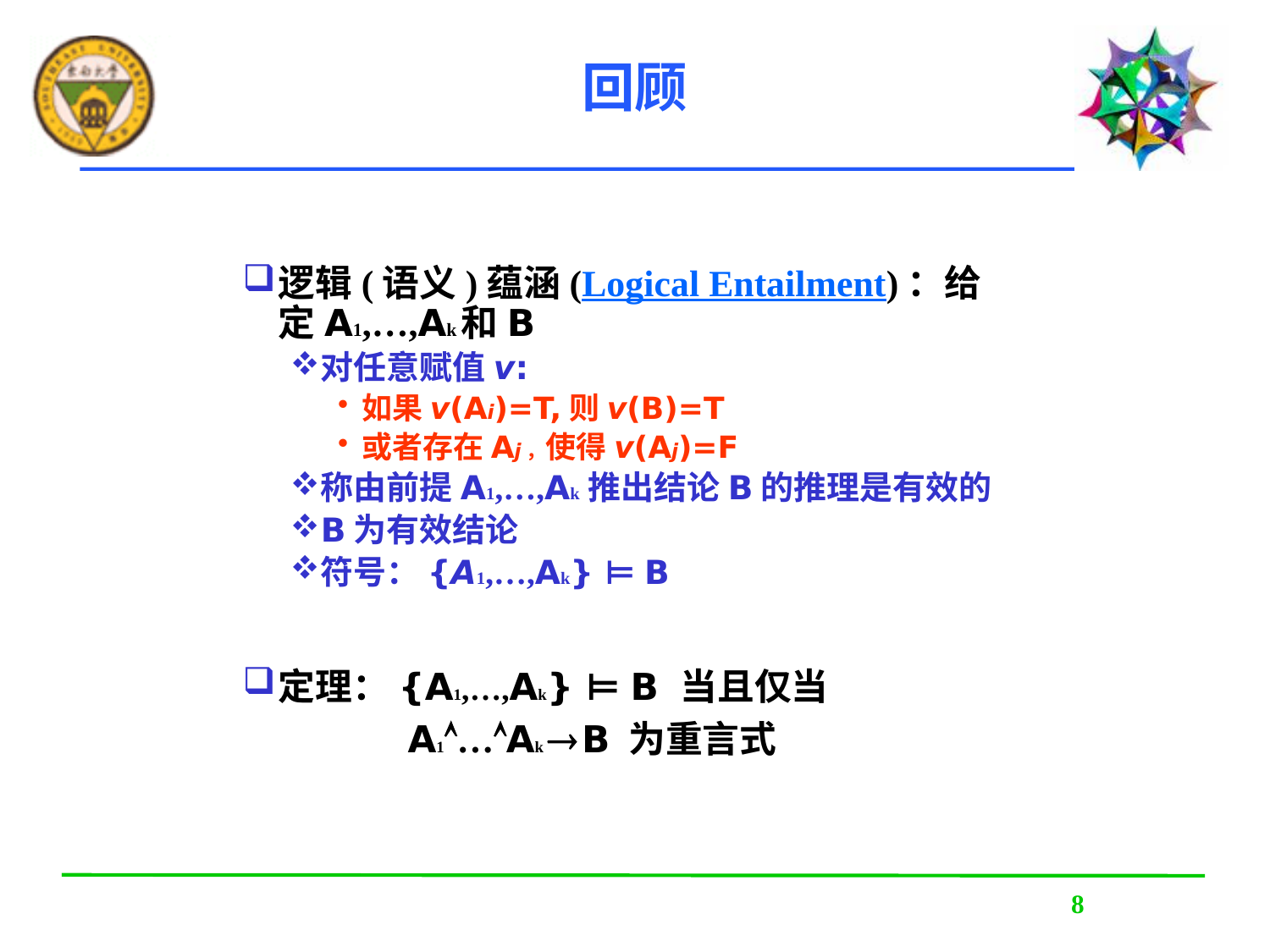

# 回顾
逻辑(语义)蕴涵(Logical Entailment)：给定A1,…,Ak和B
对任意赋值v:
如果v(Ai)=T,则v(B)=T
或者存在Aj，使得v(Aj)=F
称由前提A1,…,Ak 推出结论B的推理是有效的
B为有效结论
符号：{A1,…,Ak} ⊨ B

定理：{A1,…,Ak} ⊨ B 当且仅当
               A1∧…∧Ak → B 为重言式